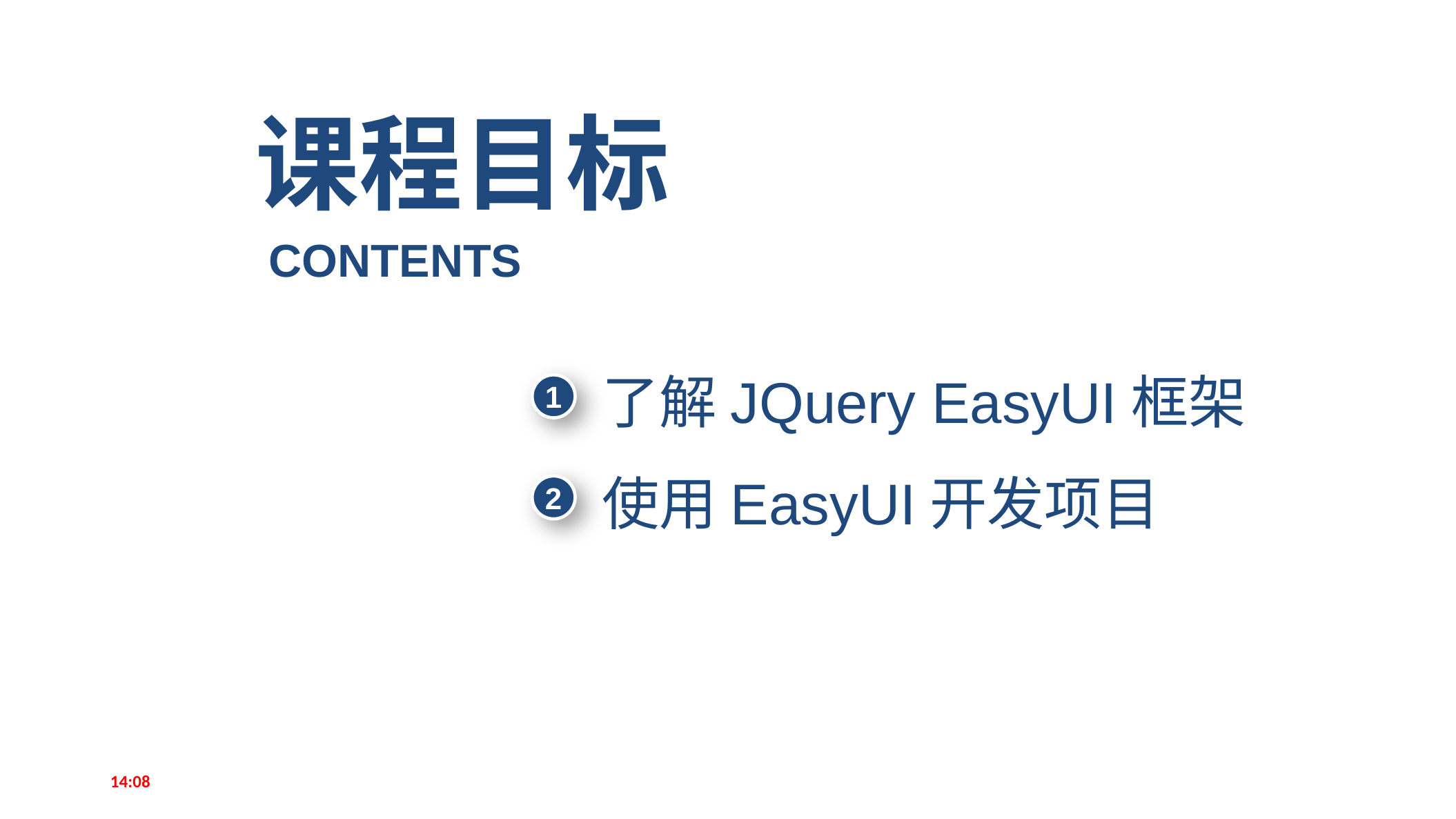

课程目标
CONTENTS
了解JQuery EasyUI框架
1
使用EasyUI开发项目
2
14:08